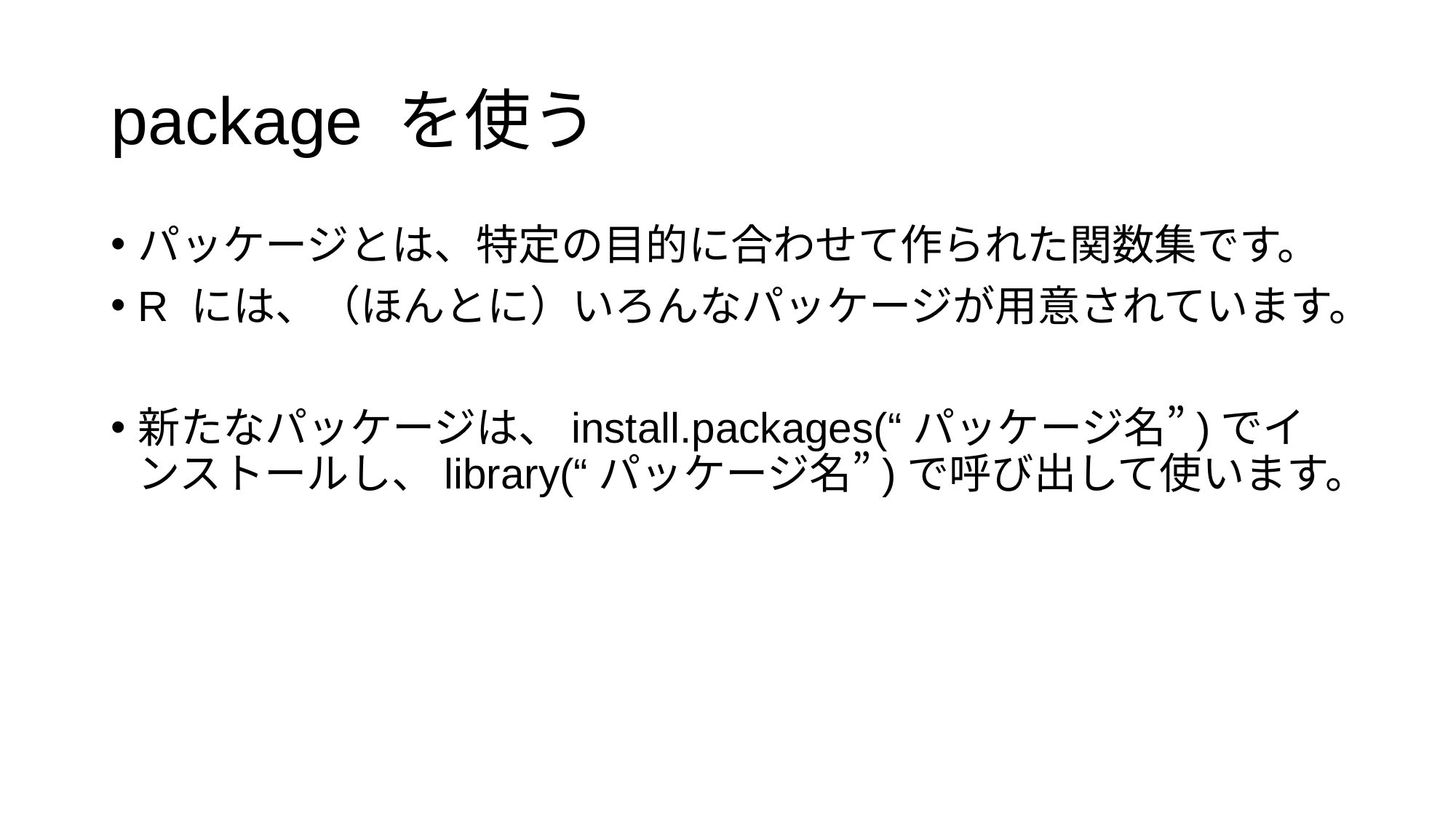

# package を使う
パッケージとは、特定の目的に合わせて作られた関数集です。
R には、（ほんとに）いろんなパッケージが用意されています。

新たなパッケージは、install.packages(“パッケージ名”)でインストールし、library(“パッケージ名”)で呼び出して使います。